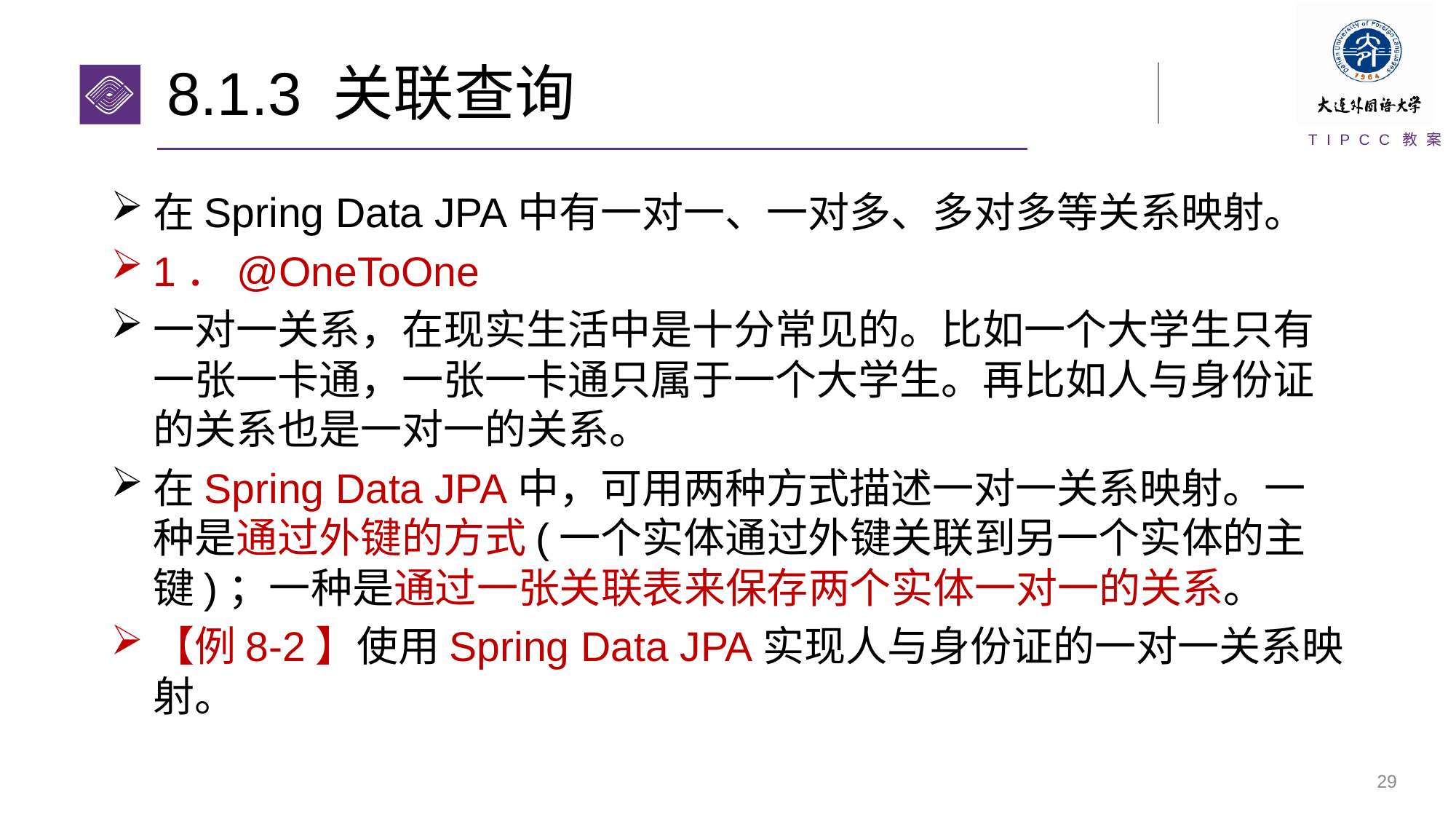

# 8.1.3 关联查询
在Spring Data JPA中有一对一、一对多、多对多等关系映射。
1．@OneToOne
一对一关系，在现实生活中是十分常见的。比如一个大学生只有一张一卡通，一张一卡通只属于一个大学生。再比如人与身份证的关系也是一对一的关系。
在Spring Data JPA中，可用两种方式描述一对一关系映射。一种是通过外键的方式(一个实体通过外键关联到另一个实体的主键)；一种是通过一张关联表来保存两个实体一对一的关系。
【例8-2】使用Spring Data JPA实现人与身份证的一对一关系映射。
29